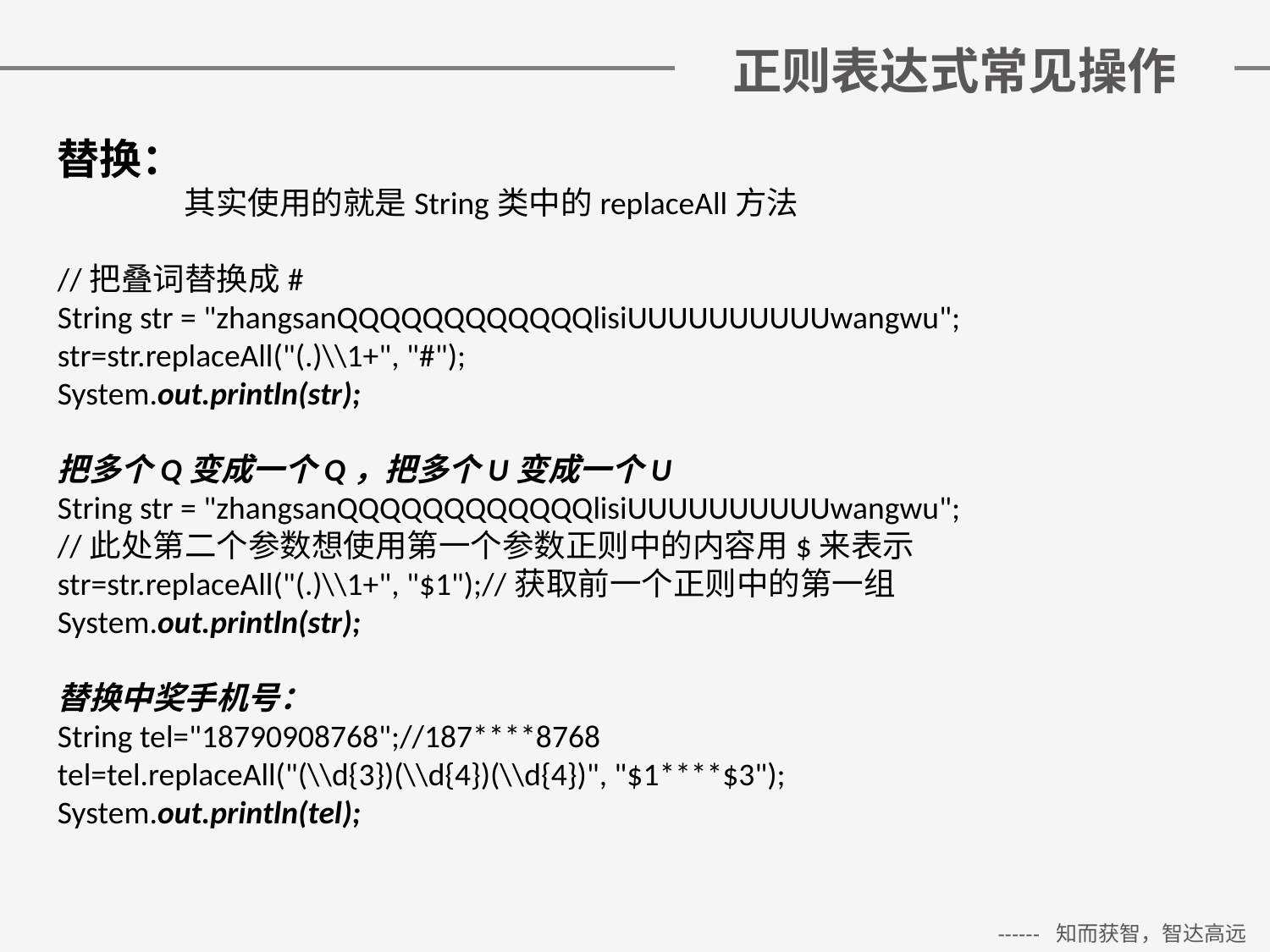

# 正则表达式常见操作
替换：
	其实使用的就是String类中的replaceAll方法

//把叠词替换成#
String str = "zhangsanQQQQQQQQQQQQlisiUUUUUUUUUUwangwu";
str=str.replaceAll("(.)\\1+", "#");
System.out.println(str);

把多个Q变成一个Q，把多个U变成一个U
String str = "zhangsanQQQQQQQQQQQQlisiUUUUUUUUUUwangwu";
//此处第二个参数想使用第一个参数正则中的内容用$来表示
str=str.replaceAll("(.)\\1+", "$1");//获取前一个正则中的第一组
System.out.println(str);

替换中奖手机号：
String tel="18790908768";//187****8768
tel=tel.replaceAll("(\\d{3})(\\d{4})(\\d{4})", "$1****$3");
System.out.println(tel);